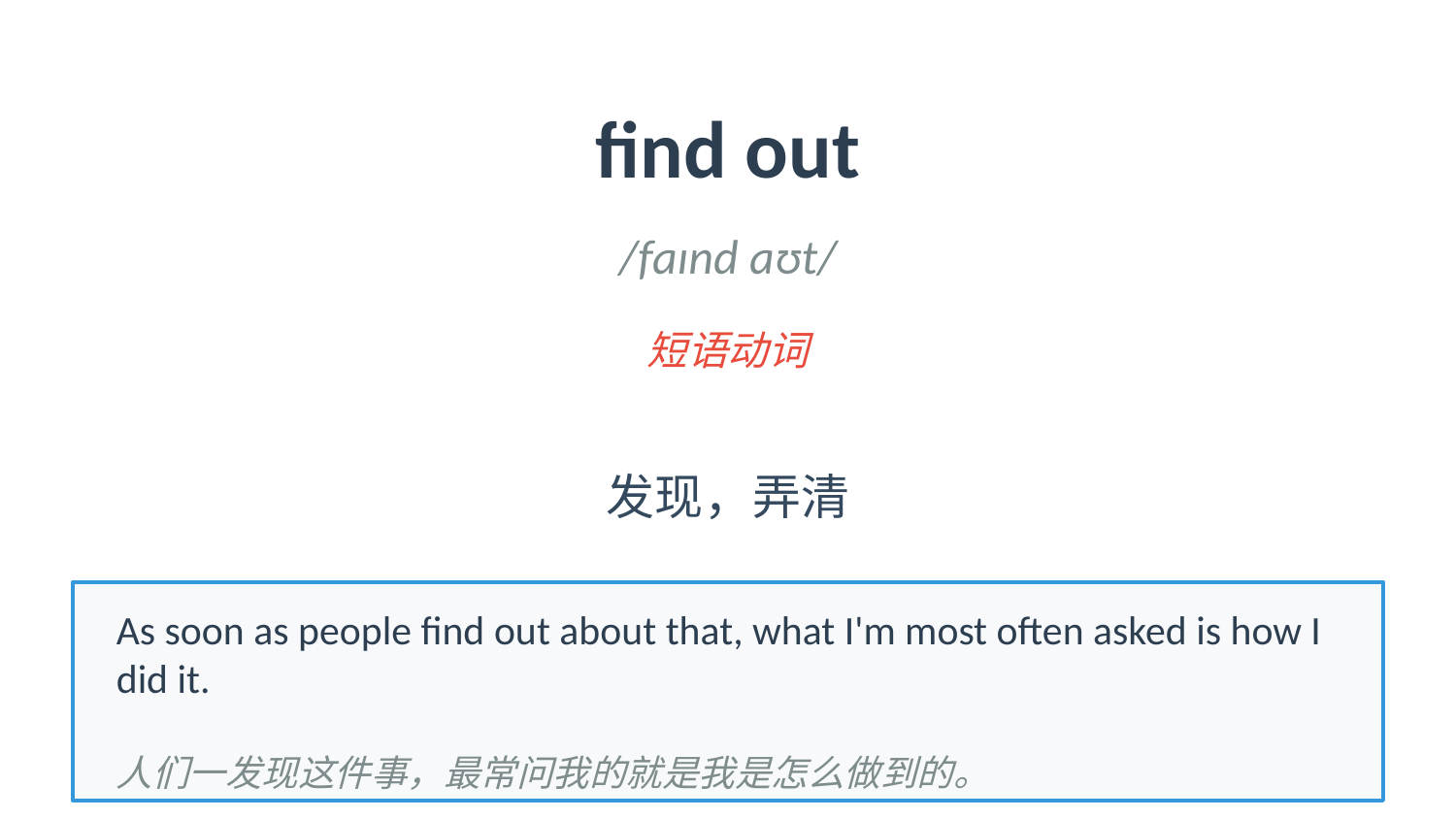

find out
/faɪnd aʊt/
短语动词
发现，弄清

As soon as people find out about that, what I'm most often asked is how I did it.

人们一发现这件事，最常问我的就是我是怎么做到的。